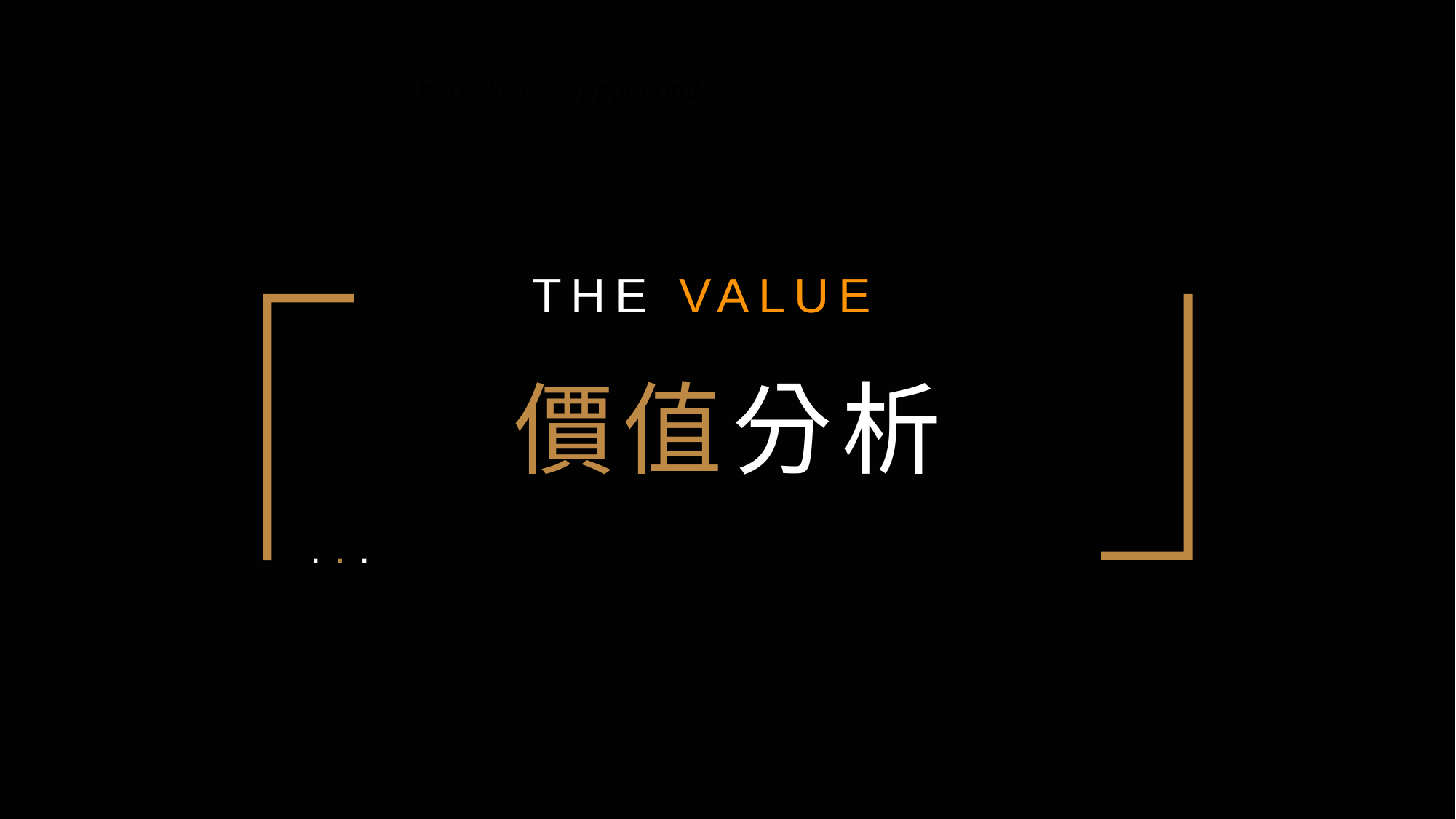

https://www.ypppt.com/
THE VALUE

價值分析
·  ·  ·